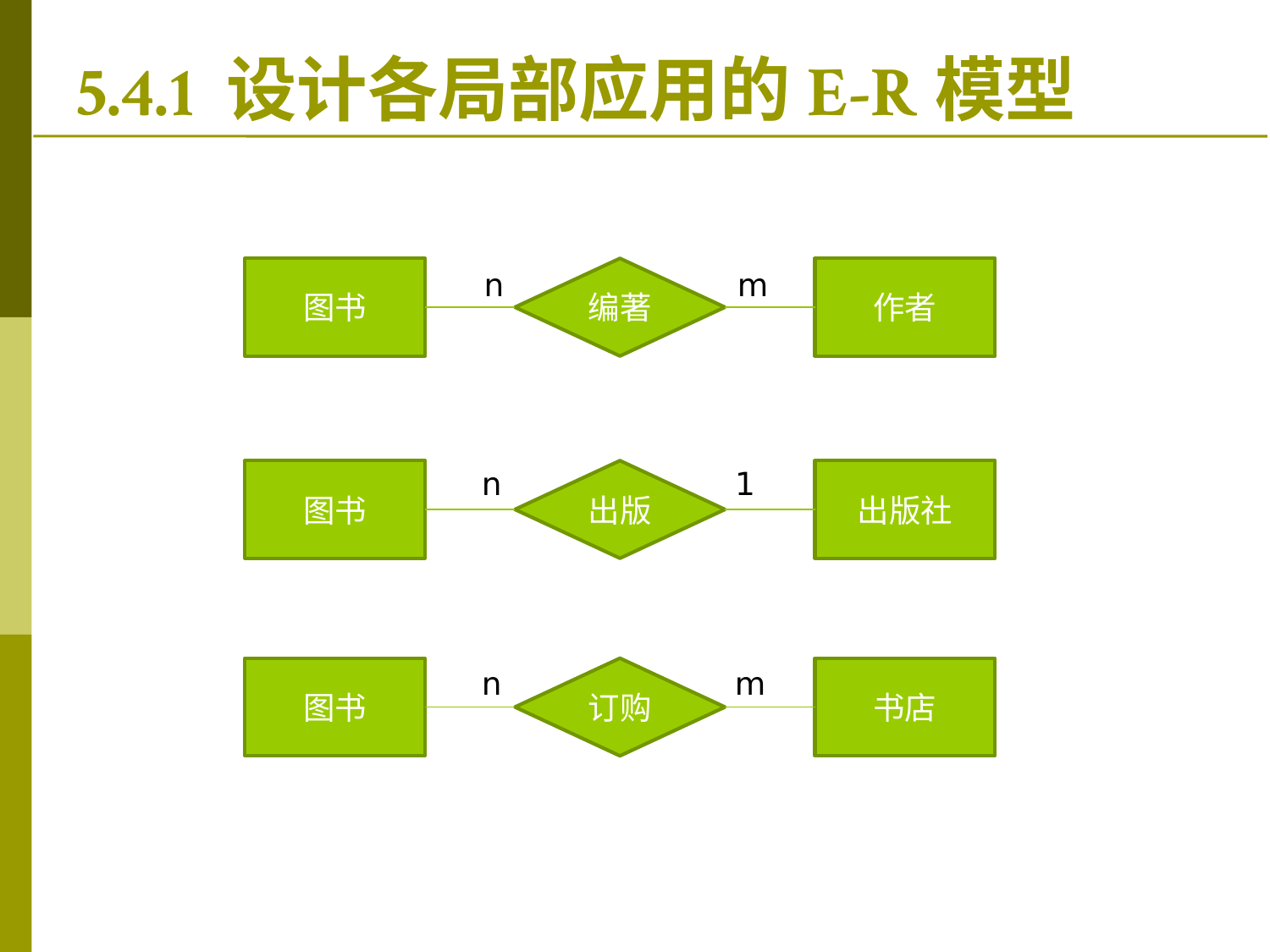

# 5.4.1 设计各局部应用的E-R模型
图书
n                       m
编著
作者
n                       1
图书
出版
出版社
n                       m
图书
订购
书店